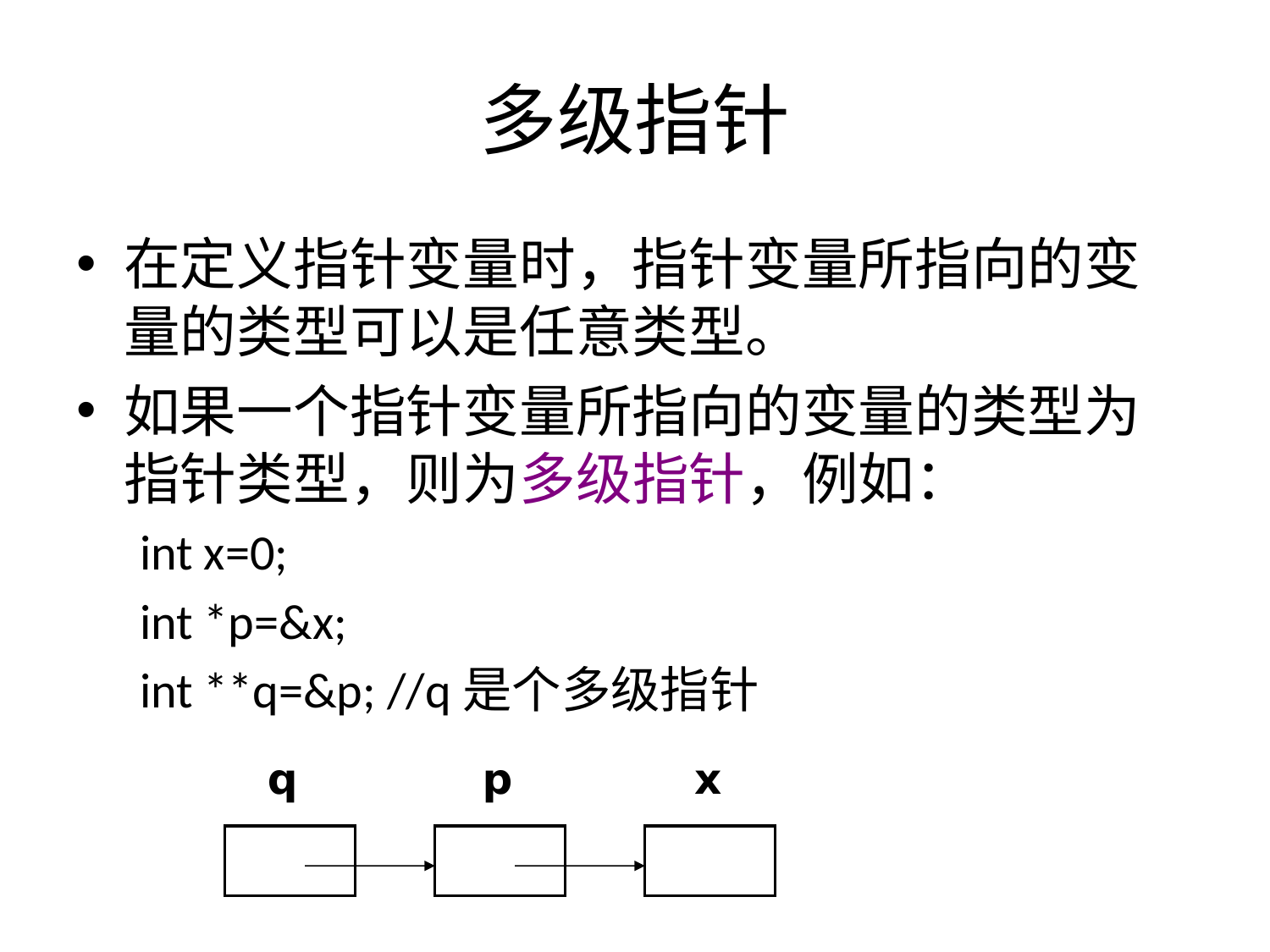

# 多级指针
在定义指针变量时，指针变量所指向的变量的类型可以是任意类型。
如果一个指针变量所指向的变量的类型为指针类型，则为多级指针，例如：
int x=0;
int *p=&x;
int **q=&p; //q是个多级指针
q
p
x